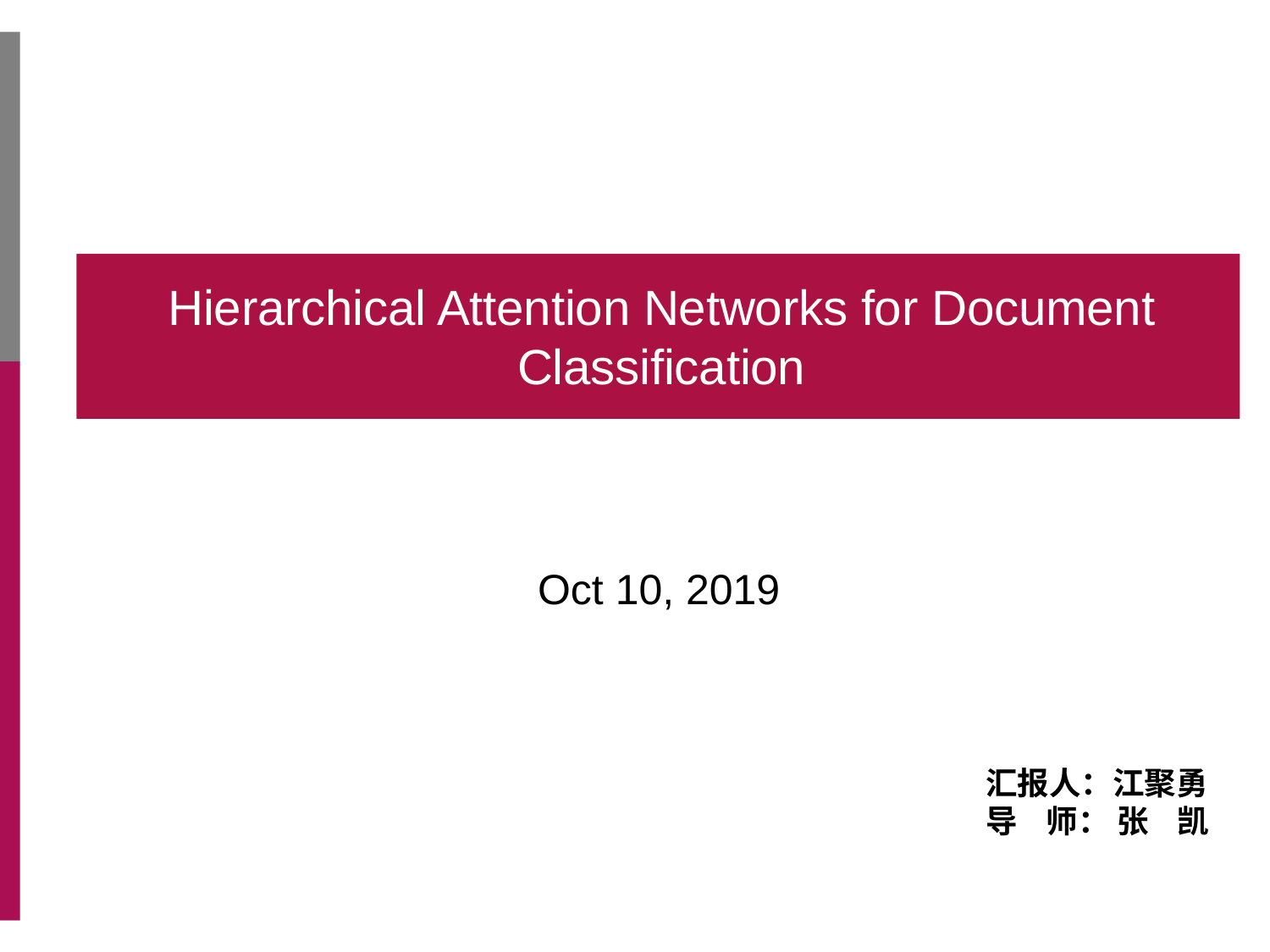

Hierarchical Attention Networks for Document Classification
Oct 10, 2019
汇报人：江聚勇
导    师： 张    凯